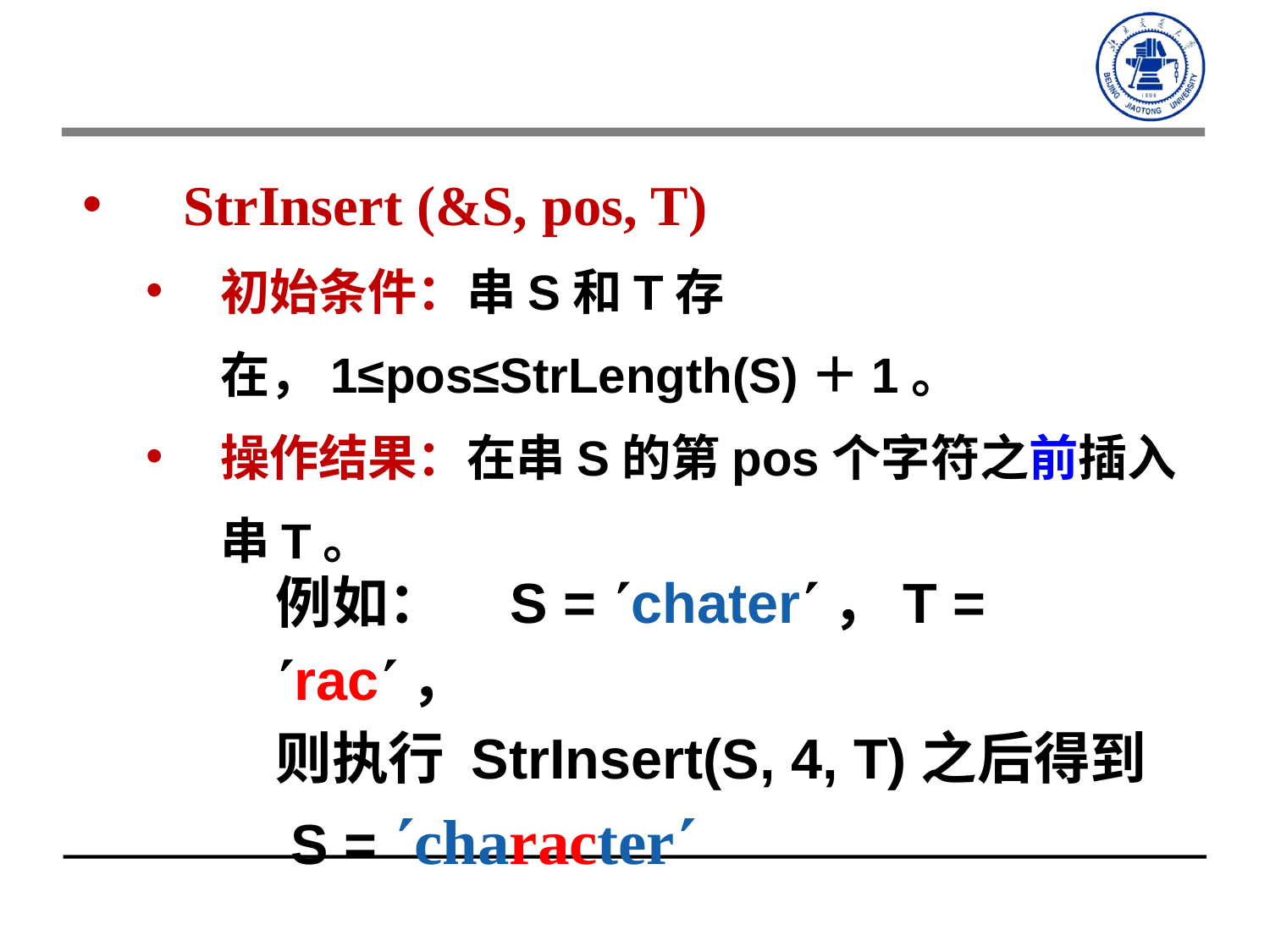

StrInsert (&S, pos, T)
初始条件：串S和T存在，1≤pos≤StrLength(S)＋1。
操作结果：在串S的第pos个字符之前插入串T。
例如：    S = ′chater′，T = ′rac′，
则执行 StrInsert(S, 4, T)之后得到
 S = ′character′